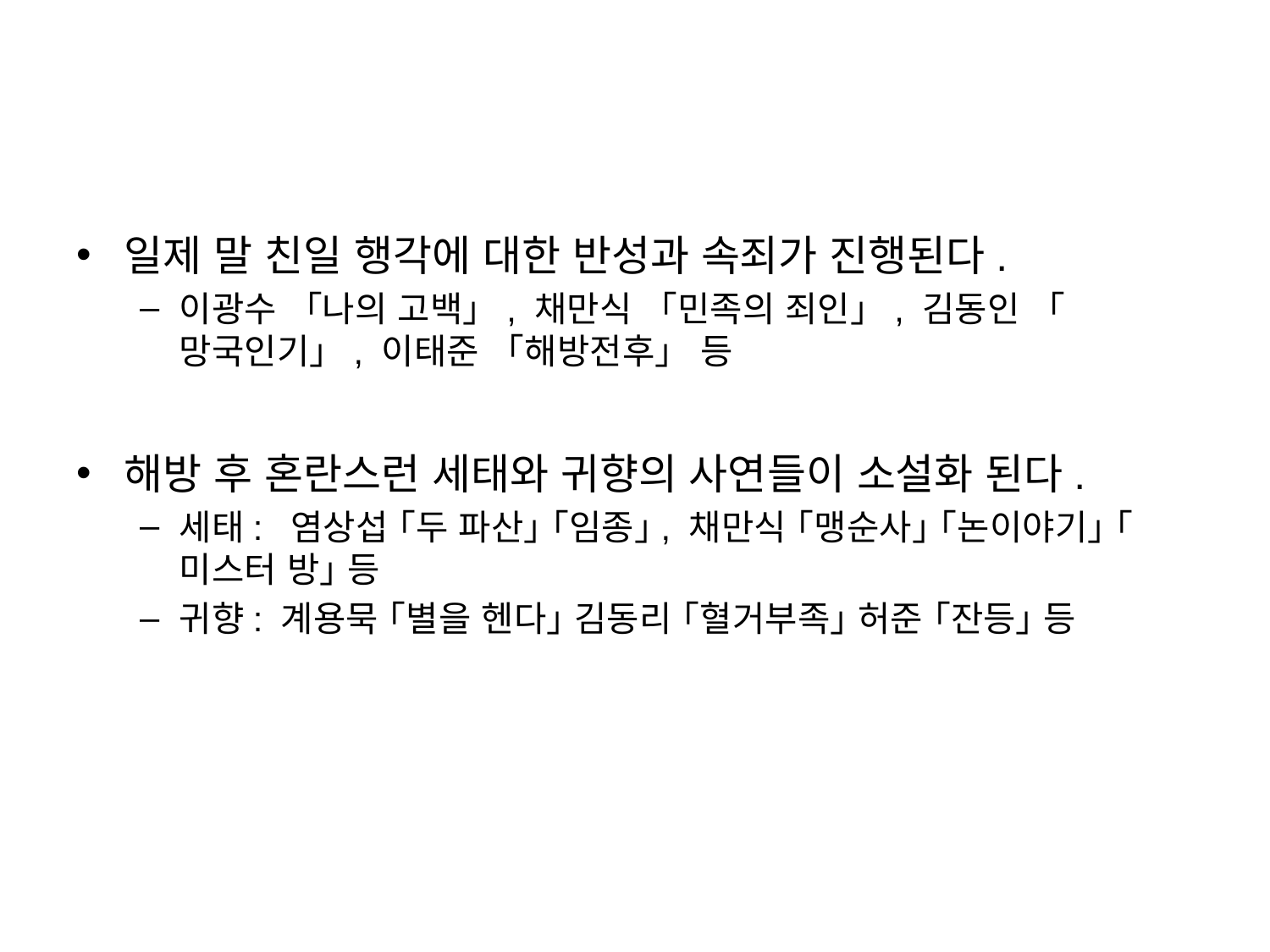

일제 말 친일 행각에 대한 반성과 속죄가 진행된다.
이광수 「나의 고백」, 채만식 「민족의 죄인」, 김동인 「망국인기」, 이태준 「해방전후」 등

해방 후 혼란스런 세태와 귀향의 사연들이 소설화 된다.
세태:  염상섭 ｢두 파산｣ ｢임종｣, 채만식 ｢맹순사｣ ｢논이야기｣ ｢미스터 방｣ 등
귀향: 계용묵 ｢별을 헨다｣ 김동리 ｢혈거부족｣ 허준 ｢잔등｣ 등